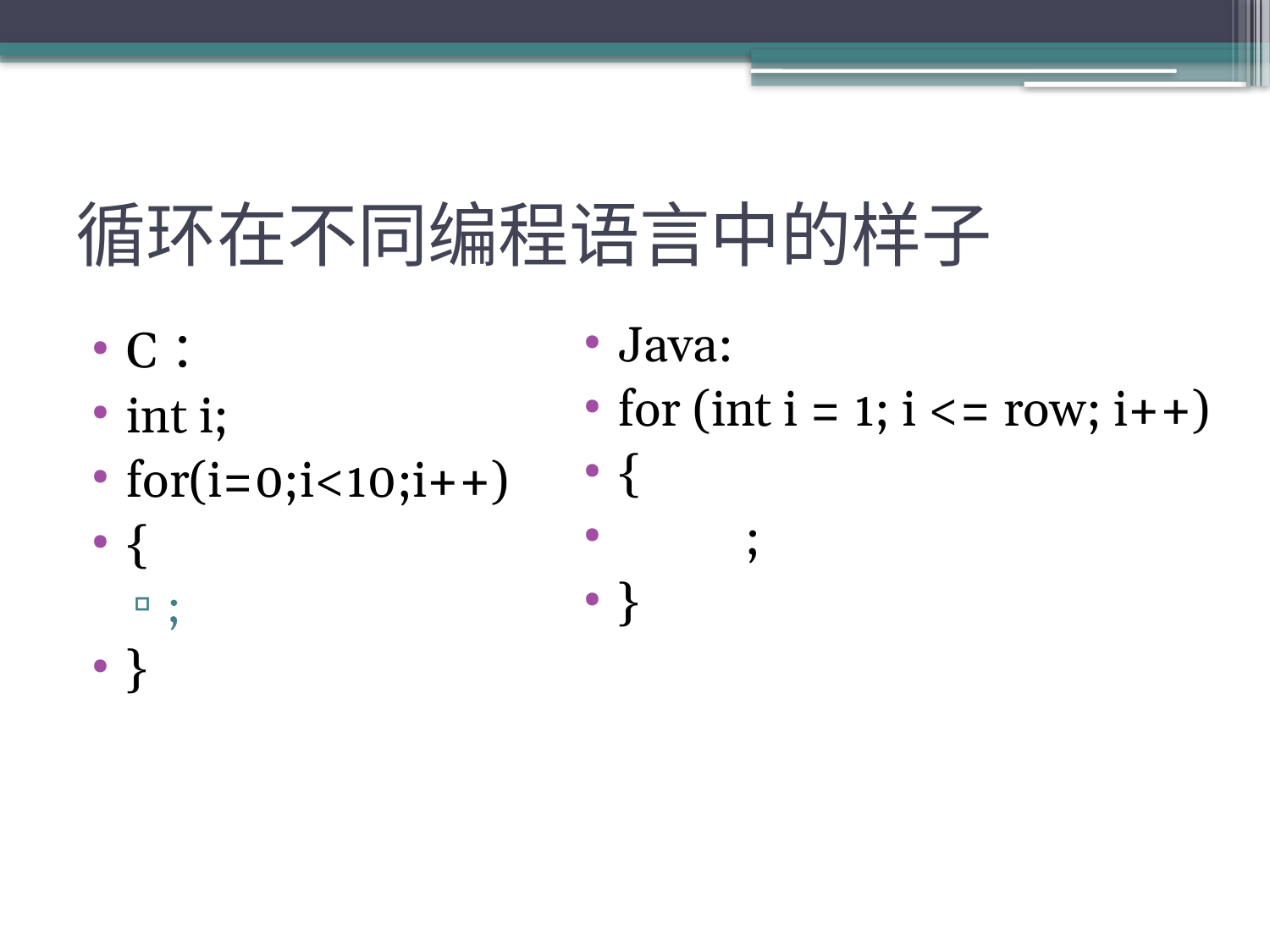

# 循环在不同编程语言中的样子
Java:
for (int i = 1; i <= row; i++)
{
	;
}

C：
int i;
for(i=0;i<10;i++)
{
;
}